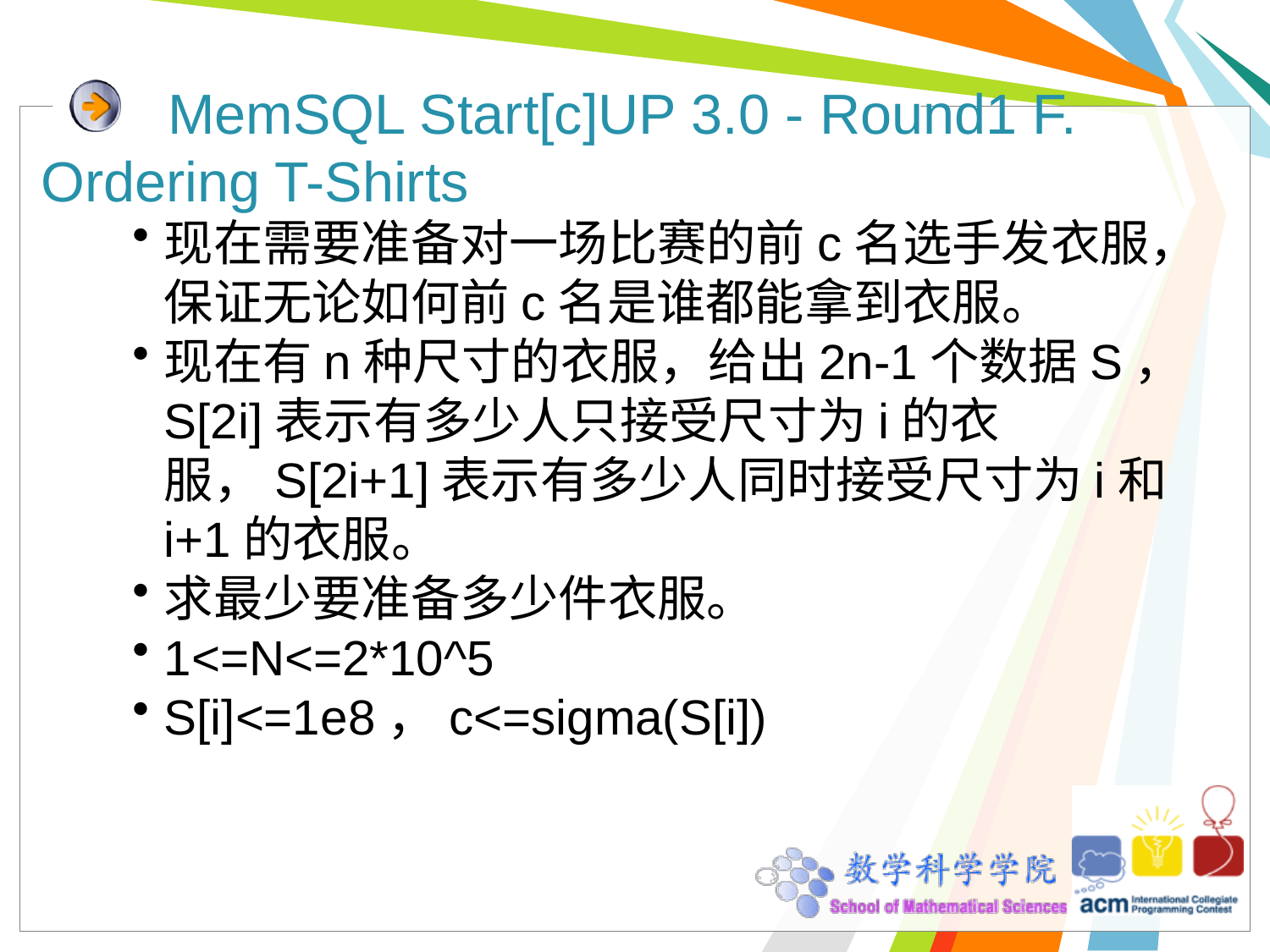

20
MemSQL Start[c]UP 3.0 - Round1 F. Ordering T-Shirts
现在需要准备对一场比赛的前c名选手发衣服，保证无论如何前c名是谁都能拿到衣服。
现在有n种尺寸的衣服，给出2n-1个数据S，S[2i]表示有多少人只接受尺寸为i的衣服，S[2i+1]表示有多少人同时接受尺寸为i和i+1的衣服。
求最少要准备多少件衣服。
1<=N<=2*10^5
S[i]<=1e8，c<=sigma(S[i])